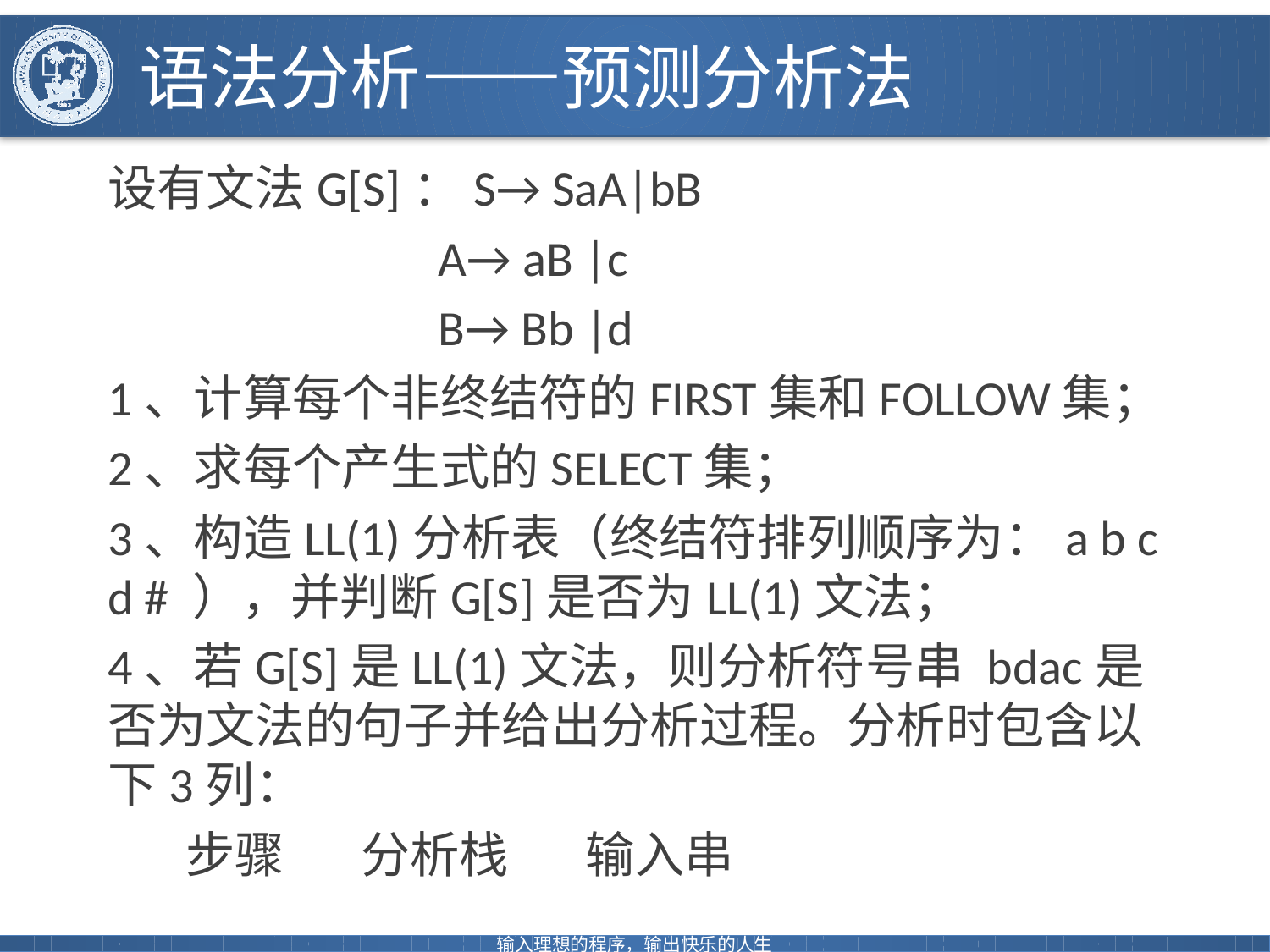

# 语法分析——预测分析法
设有文法G[S]：S→ SaA|bB
　　                    A→ aB |c
　　                    B→ Bb |d
1、计算每个非终结符的FIRST集和FOLLOW集；
2、求每个产生式的SELECT集；
3、构造LL(1)分析表（终结符排列顺序为：a b c d # ），并判断G[S]是否为LL(1)文法；
4、若G[S]是LL(1)文法，则分析符号串 bdac是否为文法的句子并给出分析过程。分析时包含以下3列：
      步骤       分析栈       输入串